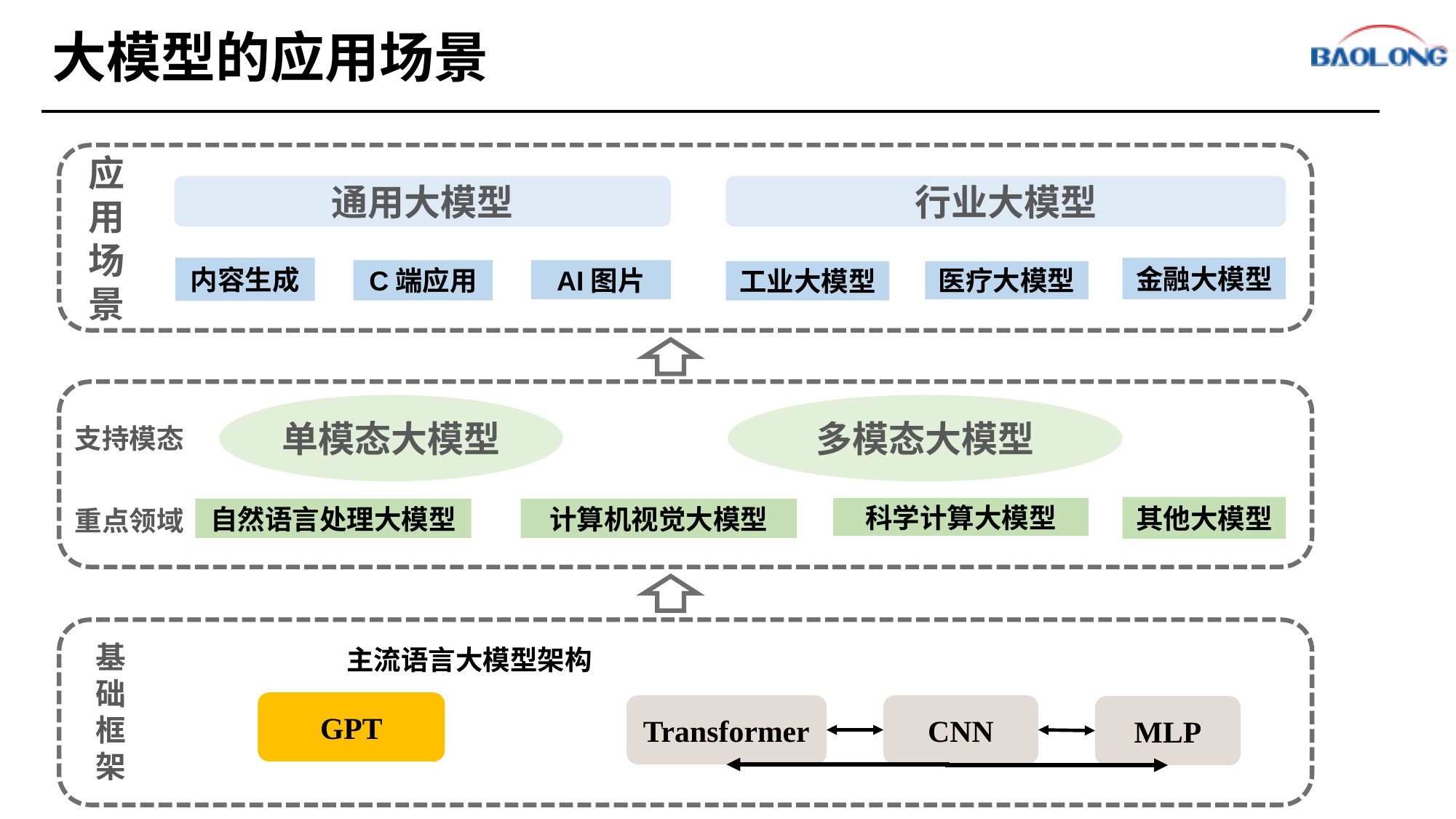

大模型的应用场景

应用场景
通用大模型
行业大模型
内容生成
金融大模型
C端应用
AI图片
工业大模型
医疗大模型

单模态大模型
多模态大模型
支持模态
其他大模型
科学计算大模型
自然语言处理大模型
计算机视觉大模型
重点领域

基础框架
主流语言大模型架构
GPT
Transformer
CNN
MLP